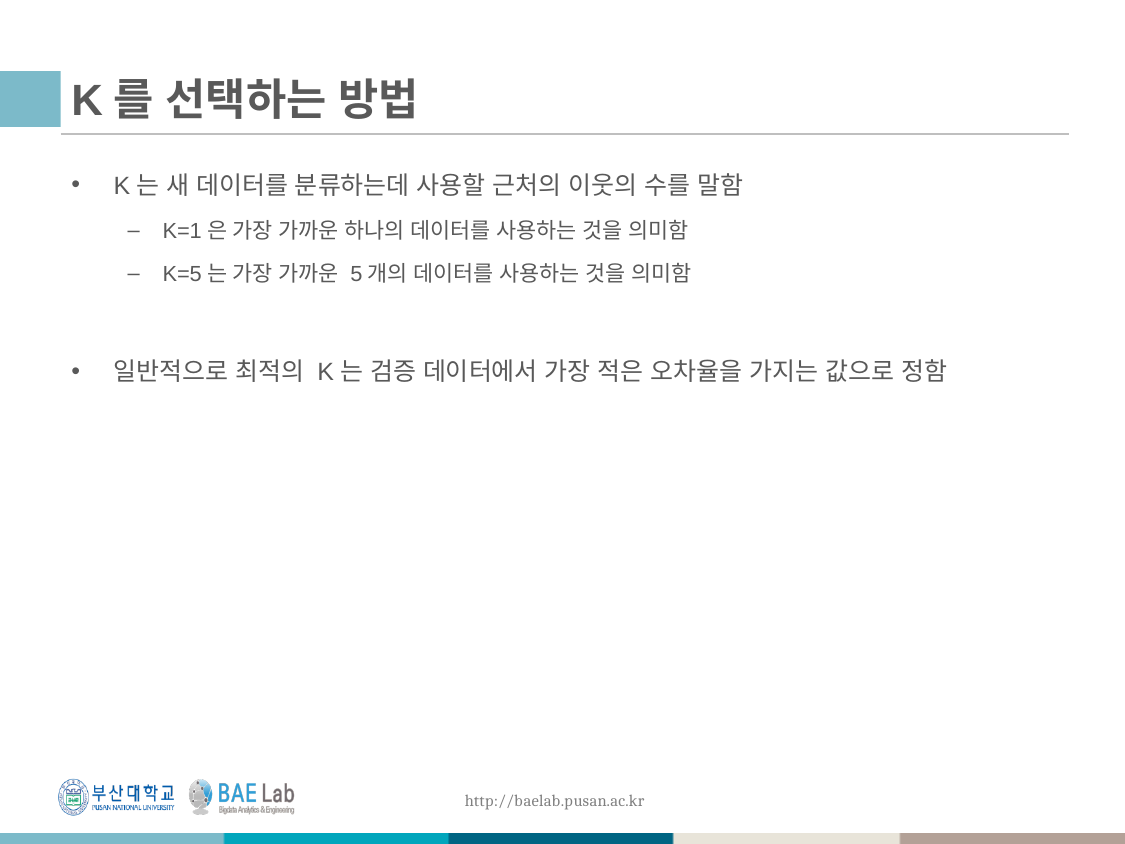

# K를 선택하는 방법
K는 새 데이터를 분류하는데 사용할 근처의 이웃의 수를 말함
K=1은 가장 가까운 하나의 데이터를 사용하는 것을 의미함
K=5는 가장 가까운 5개의 데이터를 사용하는 것을 의미함

일반적으로 최적의 K는 검증 데이터에서 가장 적은 오차율을 가지는 값으로 정함